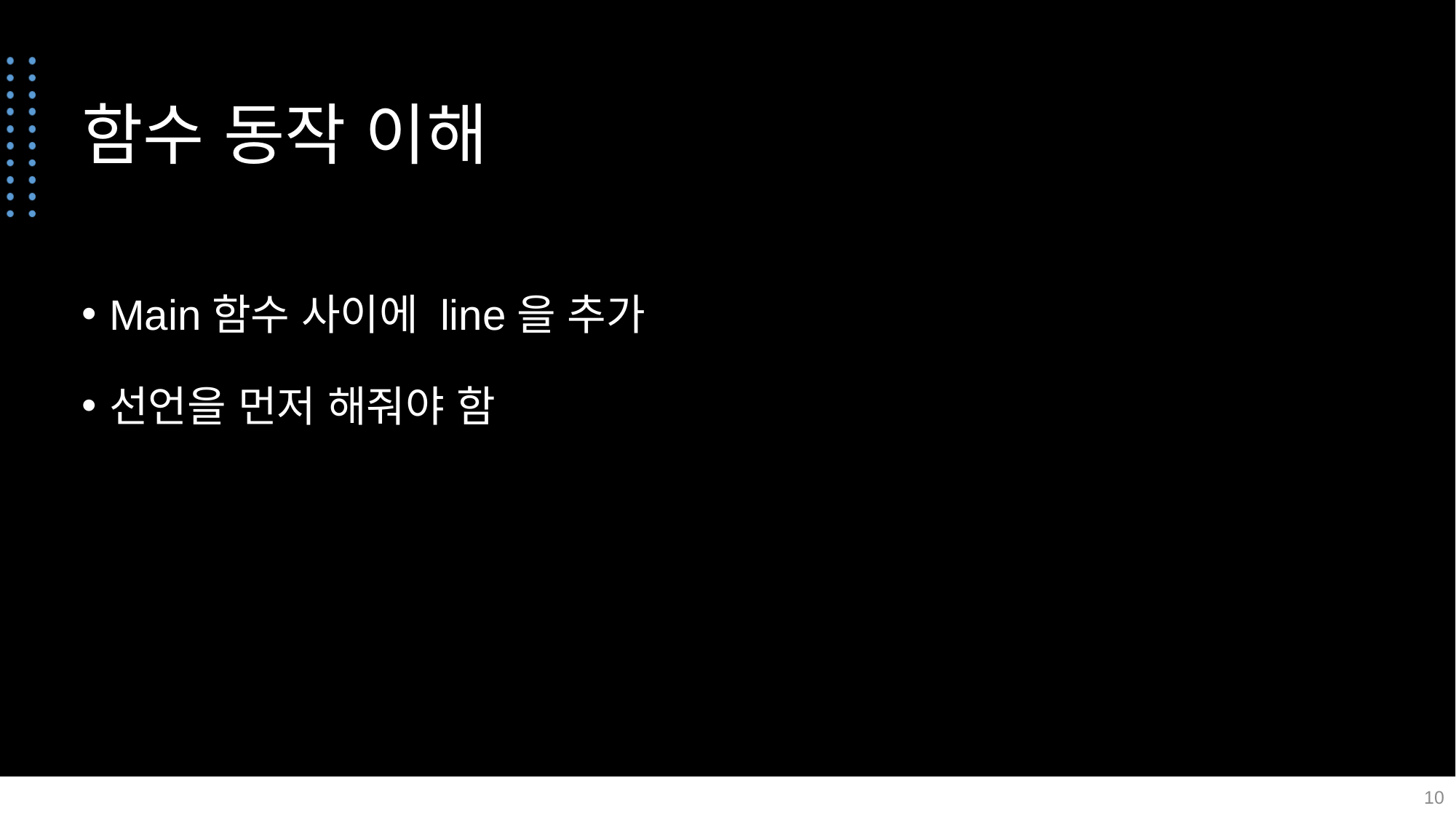

# 함수 동작 이해
Main함수 사이에 line을 추가
선언을 먼저 해줘야 함

10